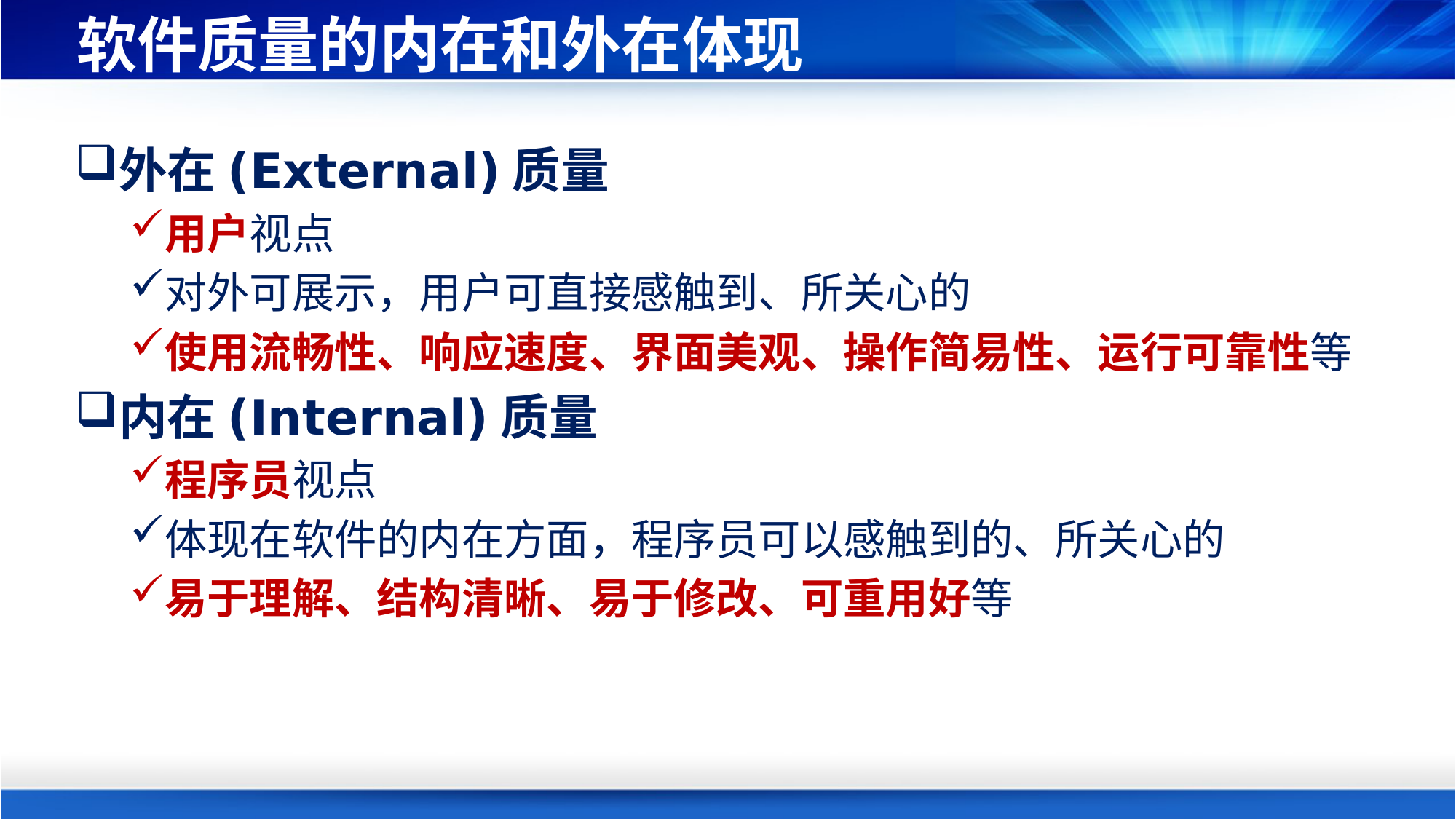

# 软件质量的内在和外在体现
外在(External)质量
用户视点
对外可展示，用户可直接感触到、所关心的
使用流畅性、响应速度、界面美观、操作简易性、运行可靠性等
内在(Internal)质量
程序员视点
体现在软件的内在方面，程序员可以感触到的、所关心的
易于理解、结构清晰、易于修改、可重用好等